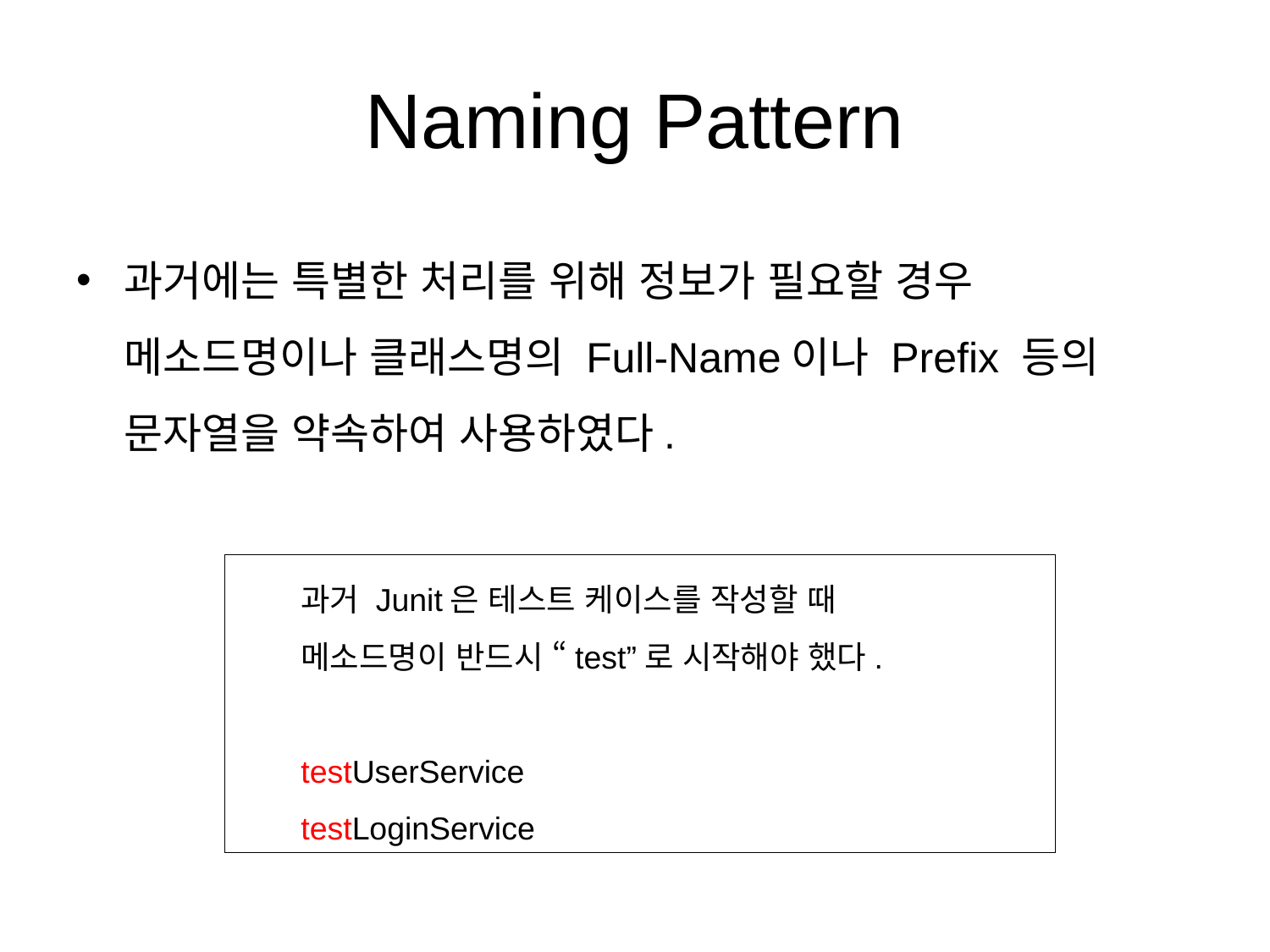

# Naming Pattern
과거에는 특별한 처리를 위해 정보가 필요할 경우 메소드명이나 클래스명의 Full-Name이나 Prefix 등의 문자열을 약속하여 사용하였다.

과거 Junit은 테스트 케이스를 작성할 때
메소드명이 반드시 “test”로 시작해야 했다.

testUserService
testLoginService